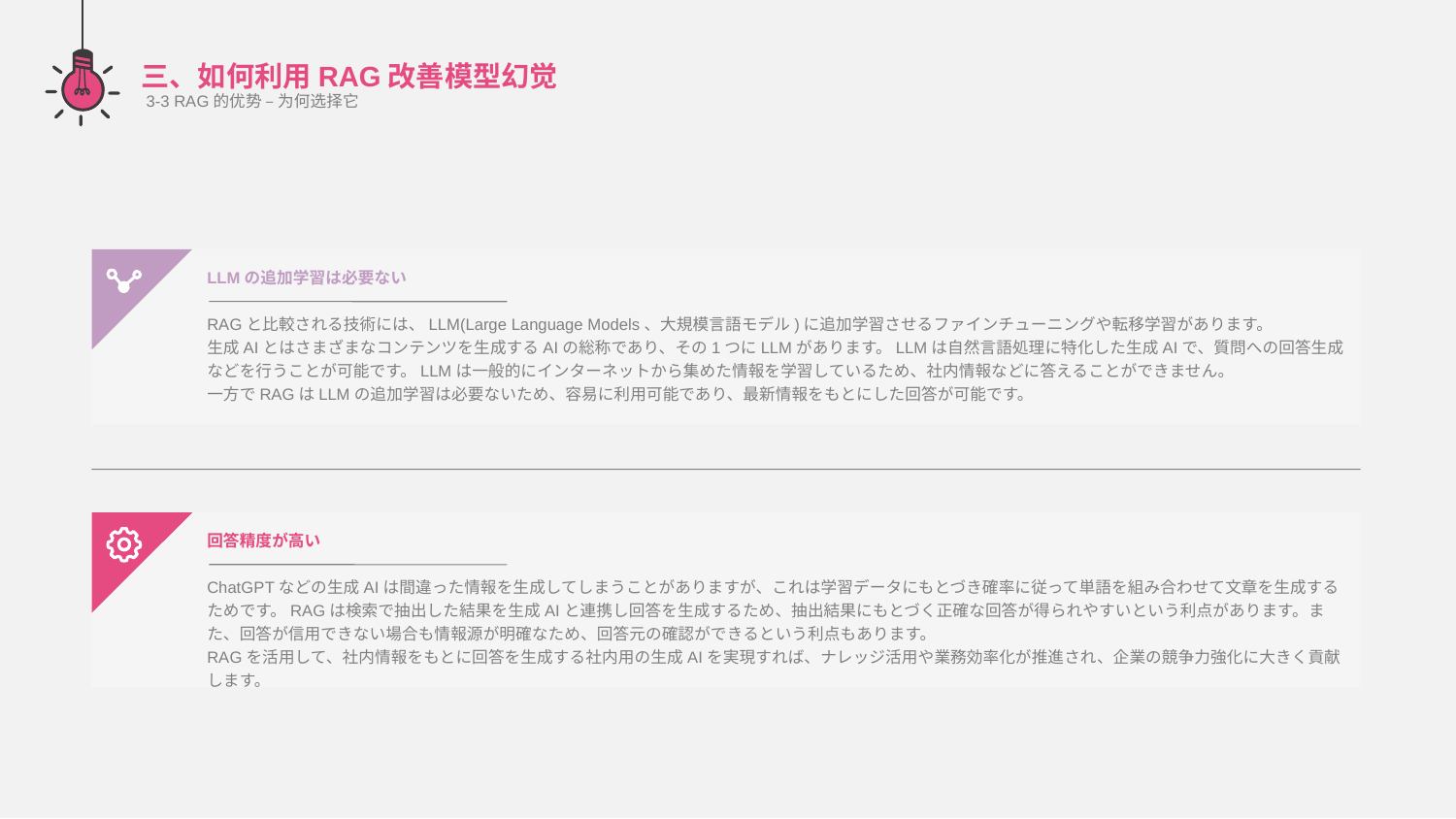

三、如何利用RAG改善模型幻觉
3-3 RAG的优势 – 为何选择它

LLMの追加学習は必要ない

RAGと比較される技術には、LLM(Large Language Models、大規模言語モデル)に追加学習させるファインチューニングや転移学習があります。
生成AIとはさまざまなコンテンツを生成するAIの総称であり、その1つにLLMがあります。LLMは自然言語処理に特化した生成AIで、質問への回答生成などを行うことが可能です。LLMは一般的にインターネットから集めた情報を学習しているため、社内情報などに答えることができません。
一方でRAGはLLMの追加学習は必要ないため、容易に利用可能であり、最新情報をもとにした回答が可能です。

回答精度が高い

ChatGPTなどの生成AIは間違った情報を生成してしまうことがありますが、これは学習データにもとづき確率に従って単語を組み合わせて文章を生成するためです。RAGは検索で抽出した結果を生成AIと連携し回答を生成するため、抽出結果にもとづく正確な回答が得られやすいという利点があります。また、回答が信用できない場合も情報源が明確なため、回答元の確認ができるという利点もあります。
RAGを活用して、社内情報をもとに回答を生成する社内用の生成AIを実現すれば、ナレッジ活用や業務効率化が推進され、企業の競争力強化に大きく貢献します。